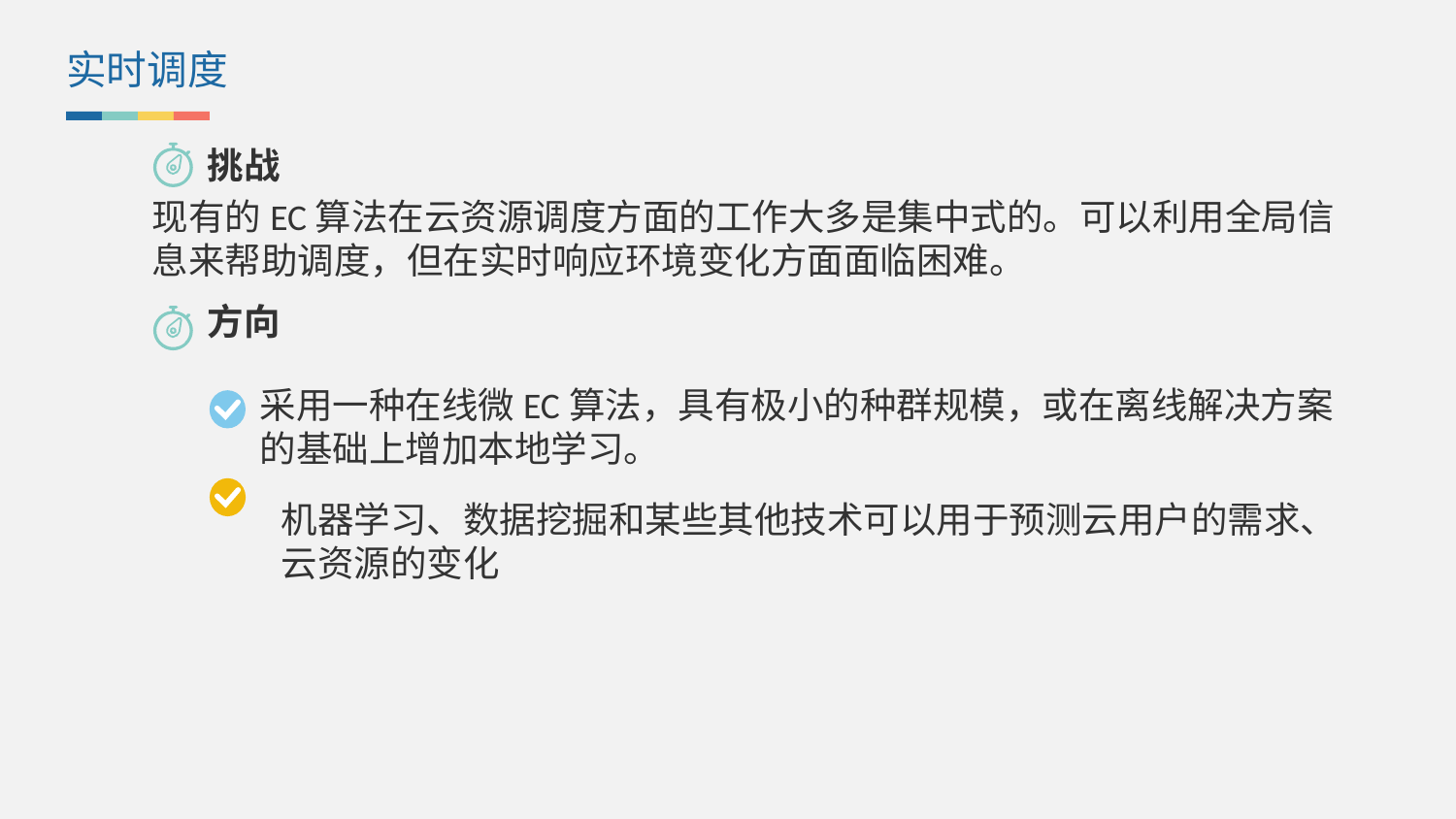

实时调度

挑战

现有的EC算法在云资源调度方面的工作大多是集中式的。可以利用全局信息来帮助调度，但在实时响应环境变化方面面临困难。
方向

采用一种在线微EC算法，具有极小的种群规模，或在离线解决方案的基础上增加本地学习。

机器学习、数据挖掘和某些其他技术可以用于预测云用户的需求、云资源的变化